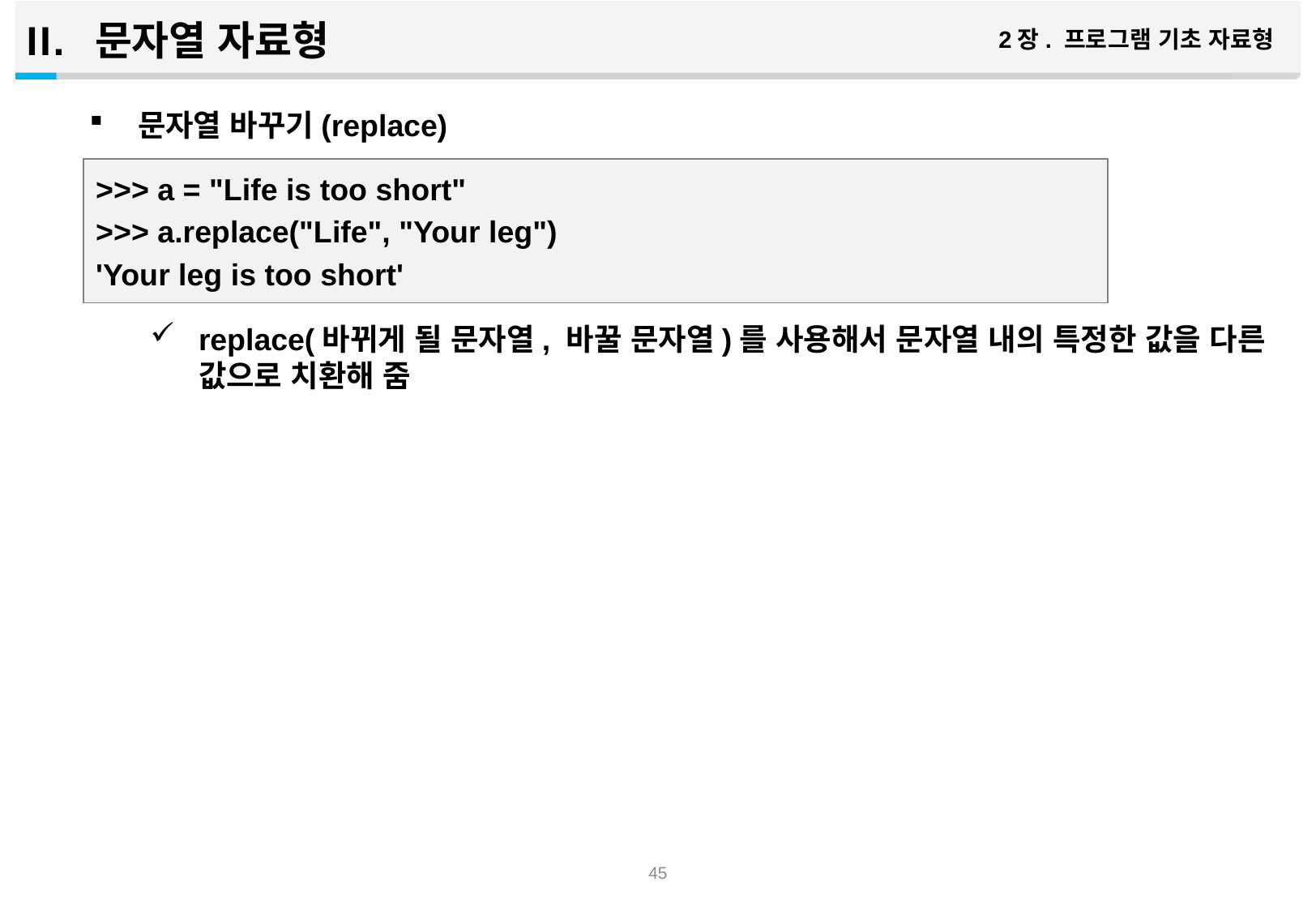

문자열 자료형
2장. 프로그램 기초 자료형
문자열 바꾸기(replace)

replace(바뀌게 될 문자열, 바꿀 문자열)를 사용해서 문자열 내의 특정한 값을 다른 값으로 치환해 줌
>>> a = "Life is too short"
>>> a.replace("Life", "Your leg")
'Your leg is too short'
45